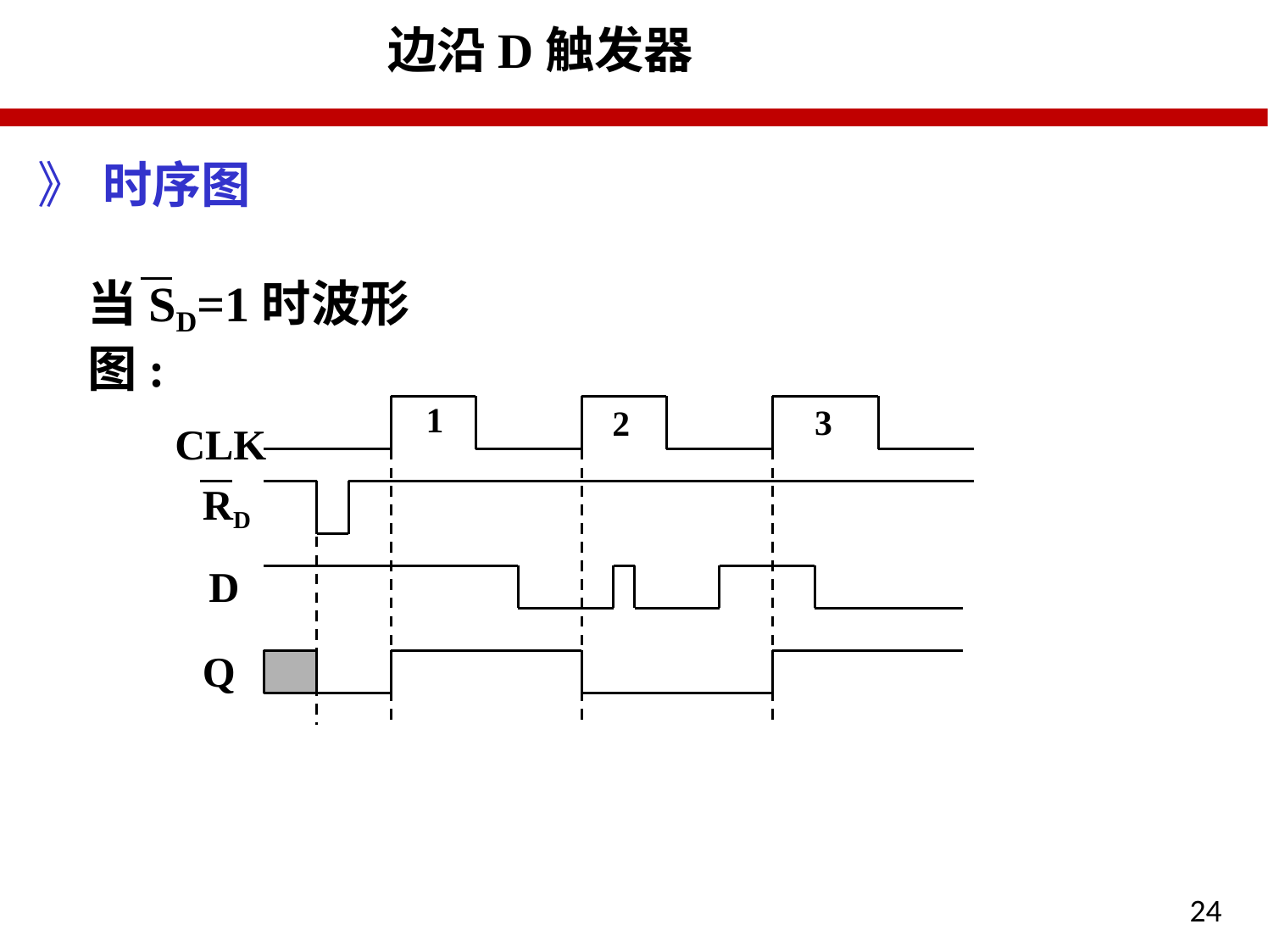

# 边沿D触发器
》	时序图

当SD=1时波形图:

1
3
2
CLK

RD  D

Q

24